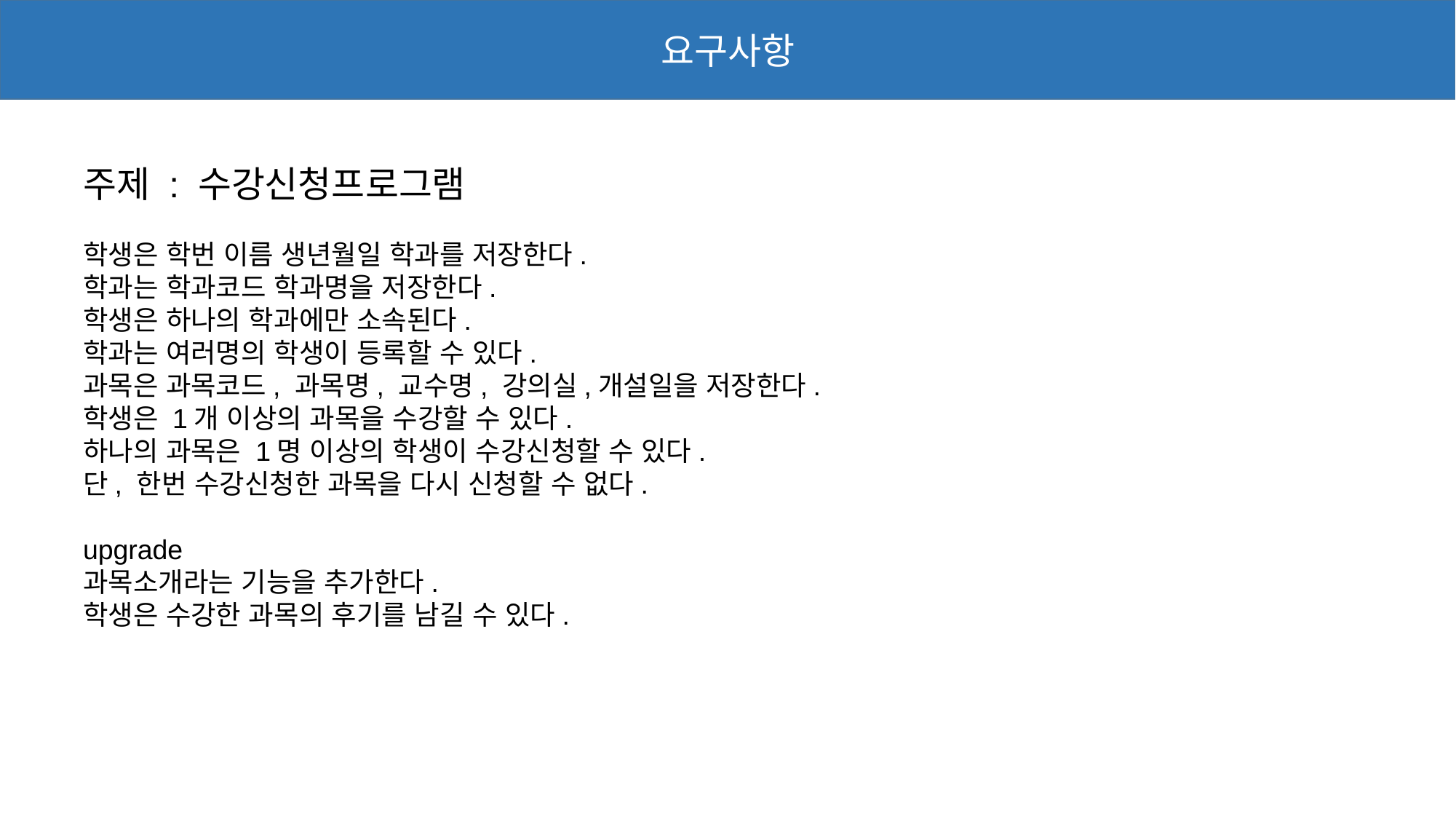

요구사항
주제 : 수강신청프로그램

학생은 학번 이름 생년월일 학과를 저장한다.
학과는 학과코드 학과명을 저장한다.
학생은 하나의 학과에만 소속된다.
학과는 여러명의 학생이 등록할 수 있다.
과목은 과목코드, 과목명, 교수명, 강의실,개설일을 저장한다.
학생은 1개 이상의 과목을 수강할 수 있다.
하나의 과목은 1명 이상의 학생이 수강신청할 수 있다.
단, 한번 수강신청한 과목을 다시 신청할 수 없다.

upgrade
과목소개라는 기능을 추가한다.
학생은 수강한 과목의 후기를 남길 수 있다.